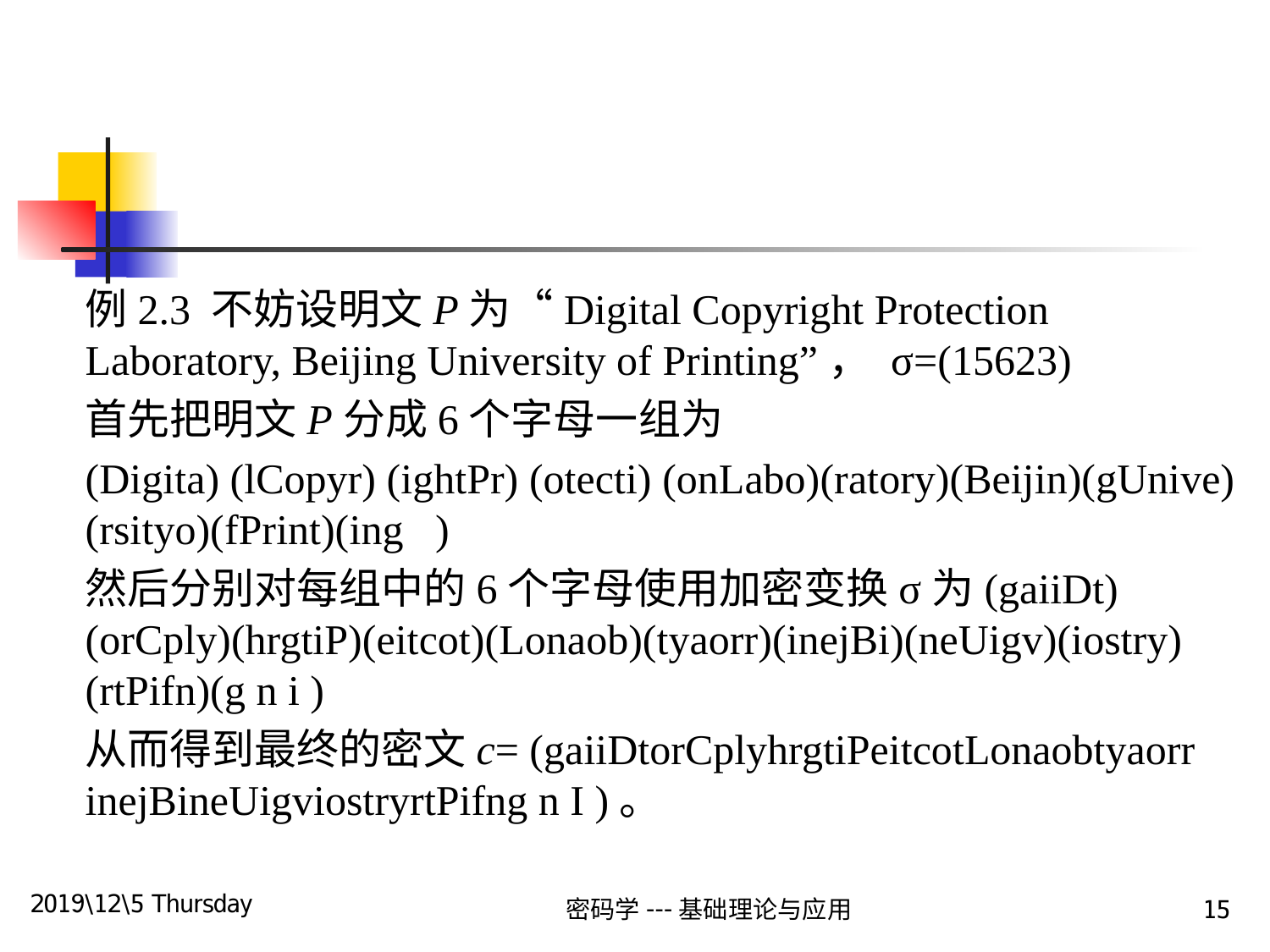

#
例2.3 不妨设明文P为“Digital Copyright Protection Laboratory, Beijing University of Printing”， σ=(15623)
首先把明文P分成6个字母一组为
(Digita) (lCopyr) (ightPr) (otecti) (onLabo)(ratory)(Beijin)(gUnive)(rsityo)(fPrint)(ing   )
然后分别对每组中的6个字母使用加密变换σ为(gaiiDt)(orCply)(hrgtiP)(eitcot)(Lonaob)(tyaorr)(inejBi)(neUigv)(iostry)(rtPifn)(g n i )
从而得到最终的密文c= (gaiiDtorCplyhrgtiPeitcotLonaobtyaorr inejBineUigviostryrtPifng n I )。
密码学---基础理论与应用
15
2019\12\5 Thursday